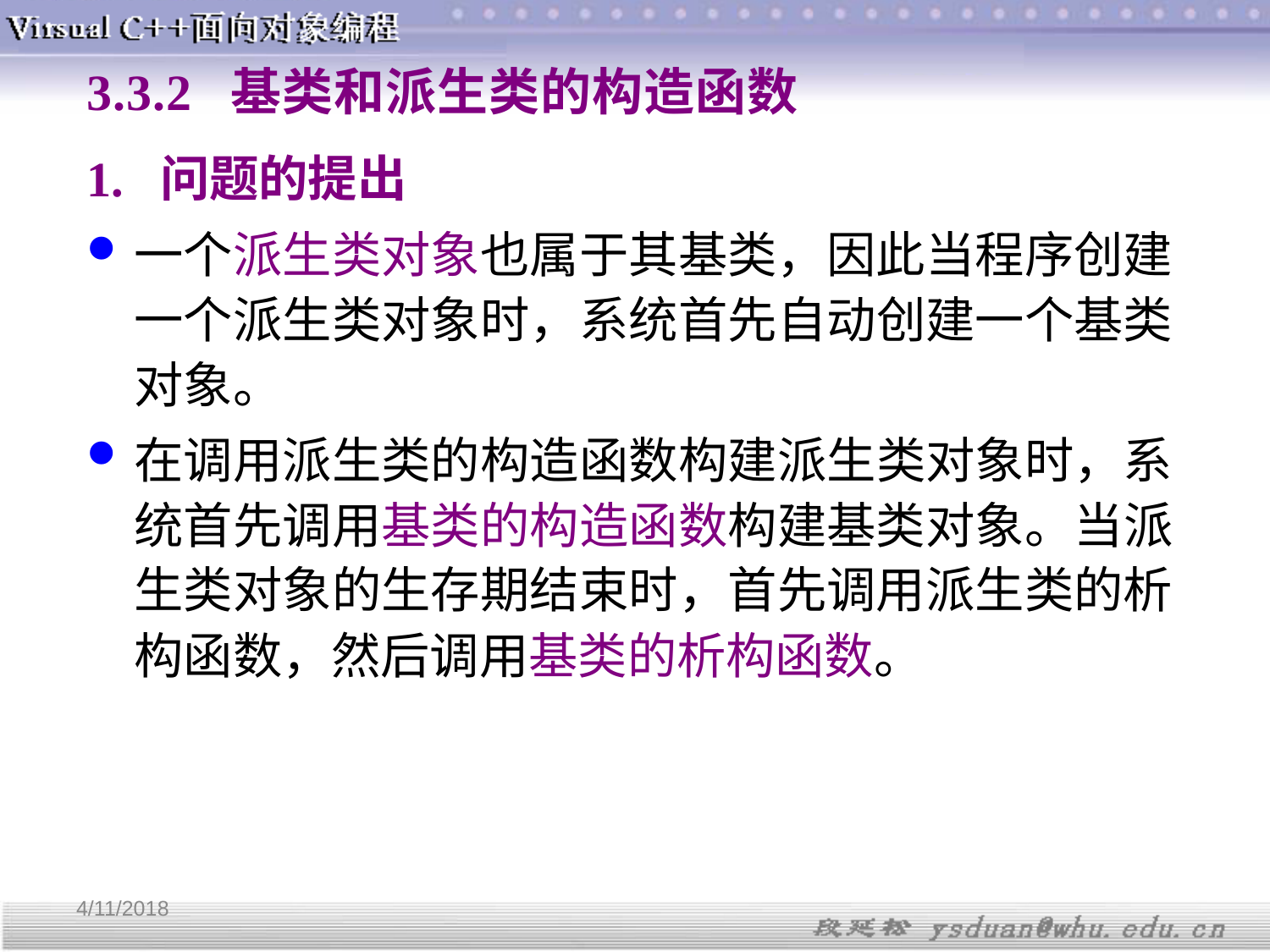

3.3.2  基类和派生类的构造函数
1.  问题的提出
一个派生类对象也属于其基类，因此当程序创建一个派生类对象时，系统首先自动创建一个基类对象。
在调用派生类的构造函数构建派生类对象时，系统首先调用基类的构造函数构建基类对象。当派生类对象的生存期结束时，首先调用派生类的析构函数，然后调用基类的析构函数。
4/11/2018